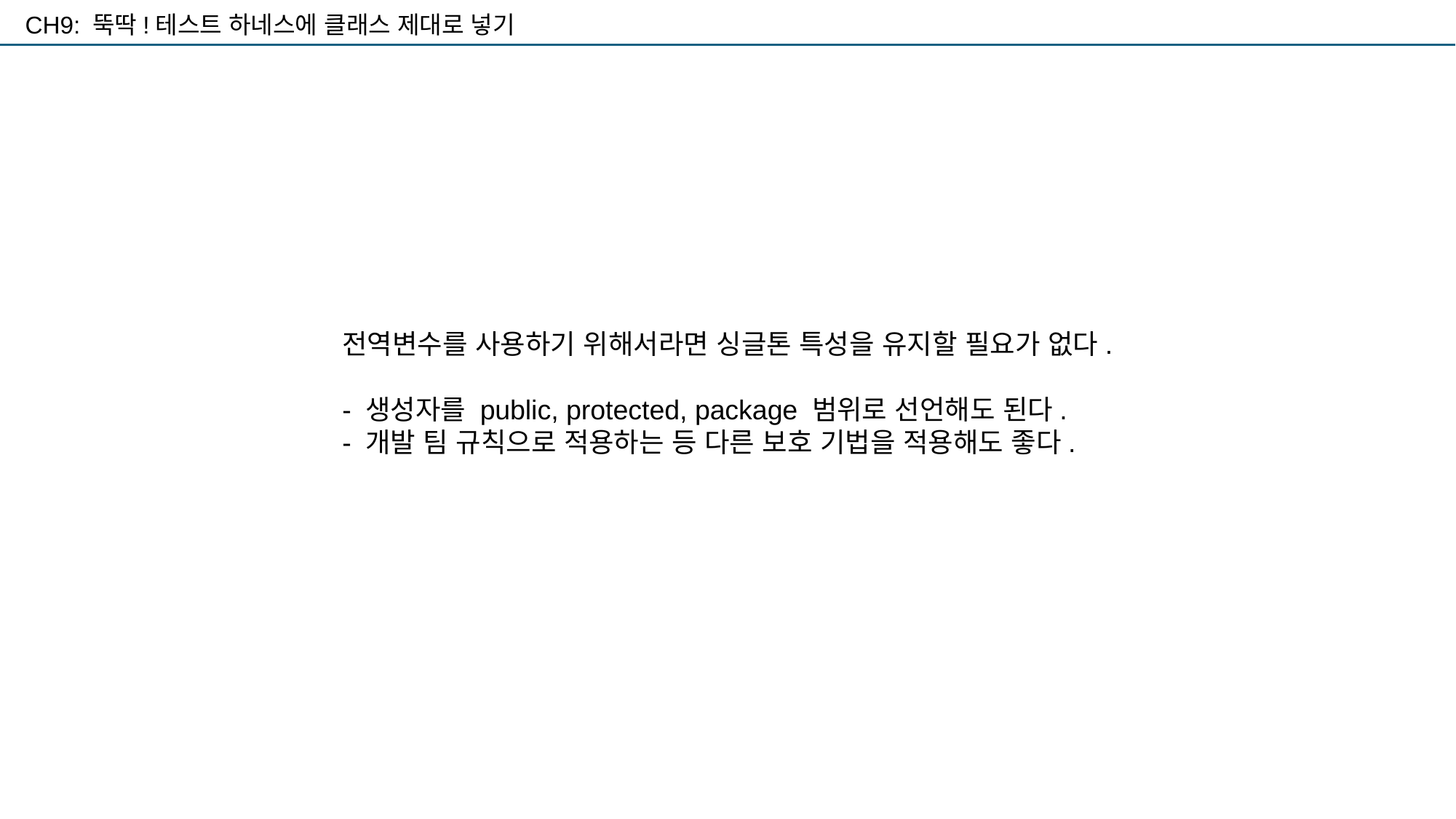

CH9: 뚝딱!테스트 하네스에 클래스 제대로 넣기
전역변수를 사용하기 위해서라면 싱글톤 특성을 유지할 필요가 없다.

- 생성자를 public, protected, package 범위로 선언해도 된다.
- 개발 팀 규칙으로 적용하는 등 다른 보호 기법을 적용해도 좋다.